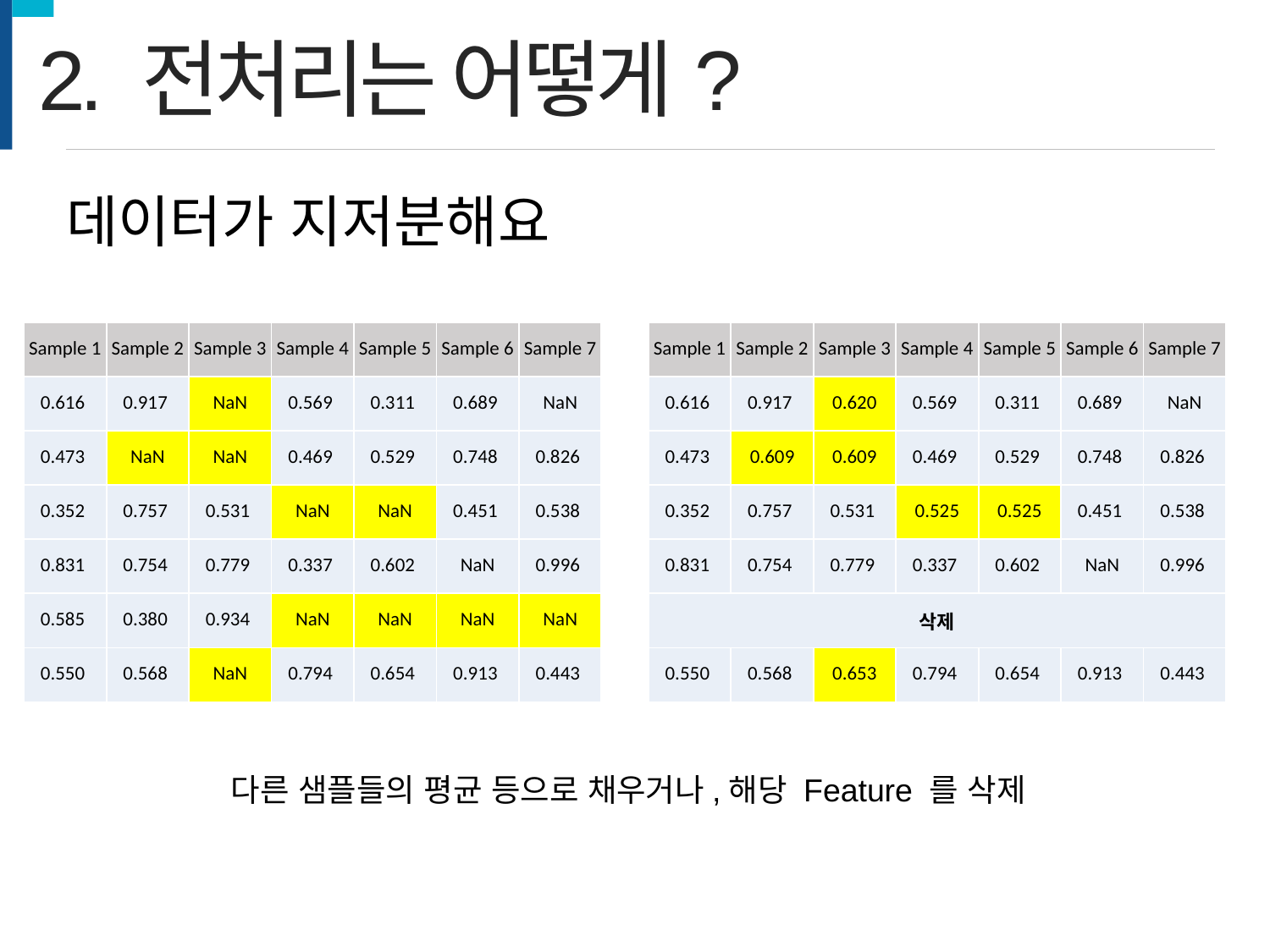

2. 전처리는 어떻게?
데이터가 지저분해요
| Sample 1 | Sample 2 | Sample 3 | Sample 4 | Sample 5 | Sample 6 | Sample 7 |
| --- | --- | --- | --- | --- | --- | --- |
| 0.616 | 0.917 | 0.620 | 0.569 | 0.311 | 0.689 | NaN |
| 0.473 | 0.609 | 0.609 | 0.469 | 0.529 | 0.748 | 0.826 |
| 0.352 | 0.757 | 0.531 | 0.525 | 0.525 | 0.451 | 0.538 |
| 0.831 | 0.754 | 0.779 | 0.337 | 0.602 | NaN | 0.996 |
| 삭제 |  |  |  |  |  |  |
| 0.550 | 0.568 | 0.653 | 0.794 | 0.654 | 0.913 | 0.443 |
| Sample 1 | Sample 2 | Sample 3 | Sample 4 | Sample 5 | Sample 6 | Sample 7 |
| --- | --- | --- | --- | --- | --- | --- |
| 0.616 | 0.917 | NaN | 0.569 | 0.311 | 0.689 | NaN |
| 0.473 | NaN | NaN | 0.469 | 0.529 | 0.748 | 0.826 |
| 0.352 | 0.757 | 0.531 | NaN | NaN | 0.451 | 0.538 |
| 0.831 | 0.754 | 0.779 | 0.337 | 0.602 | NaN | 0.996 |
| 0.585 | 0.380 | 0.934 | NaN | NaN | NaN | NaN |
| 0.550 | 0.568 | NaN | 0.794 | 0.654 | 0.913 | 0.443 |
다른 샘플들의 평균 등으로 채우거나,해당 Feature 를 삭제